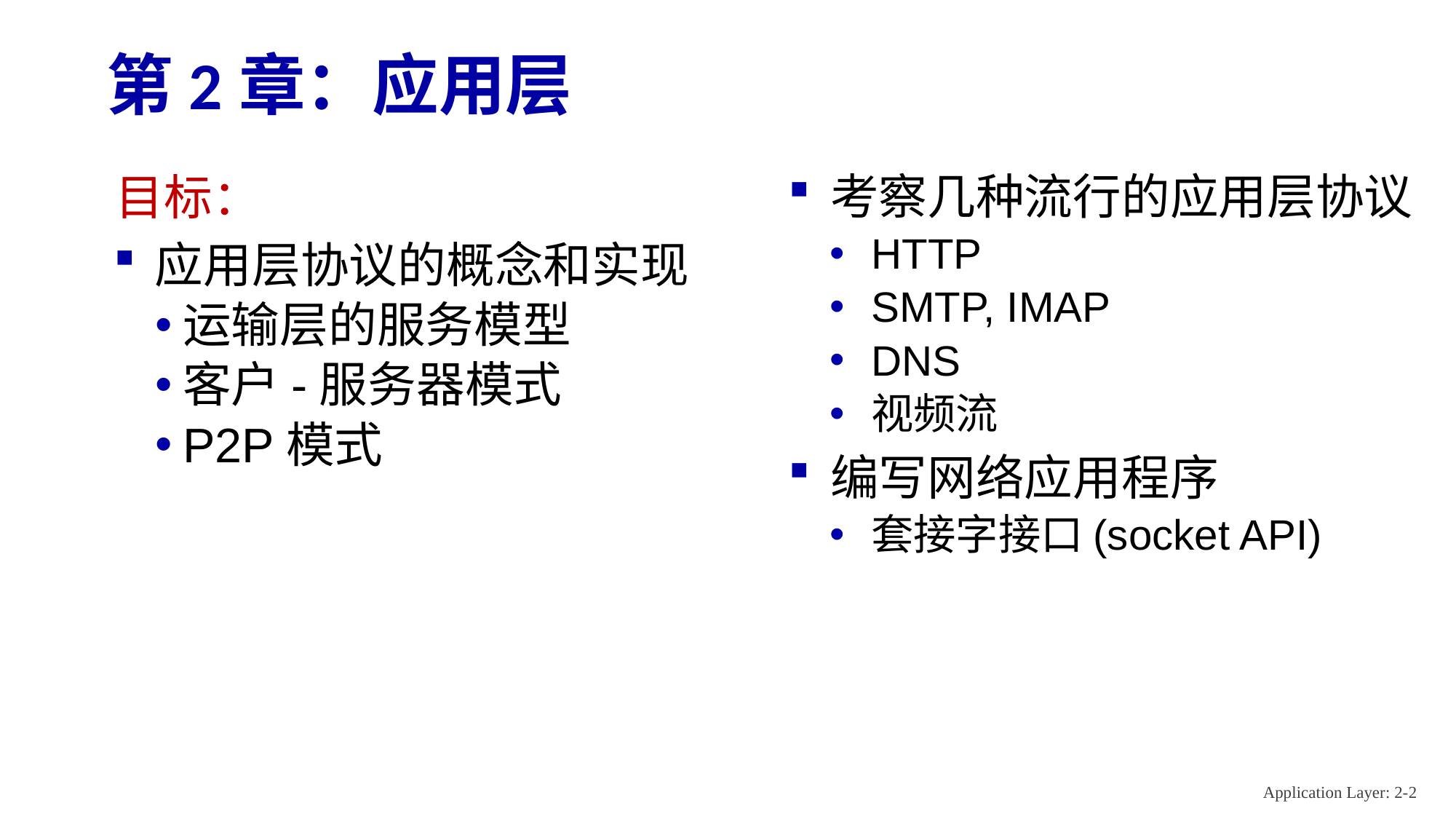

# 第2章：应用层
考察几种流行的应用层协议
HTTP
SMTP, IMAP
DNS
视频流
编写网络应用程序
套接字接口(socket API)
目标：
应用层协议的概念和实现
运输层的服务模型
客户-服务器模式
P2P模式
Application Layer: 2-2